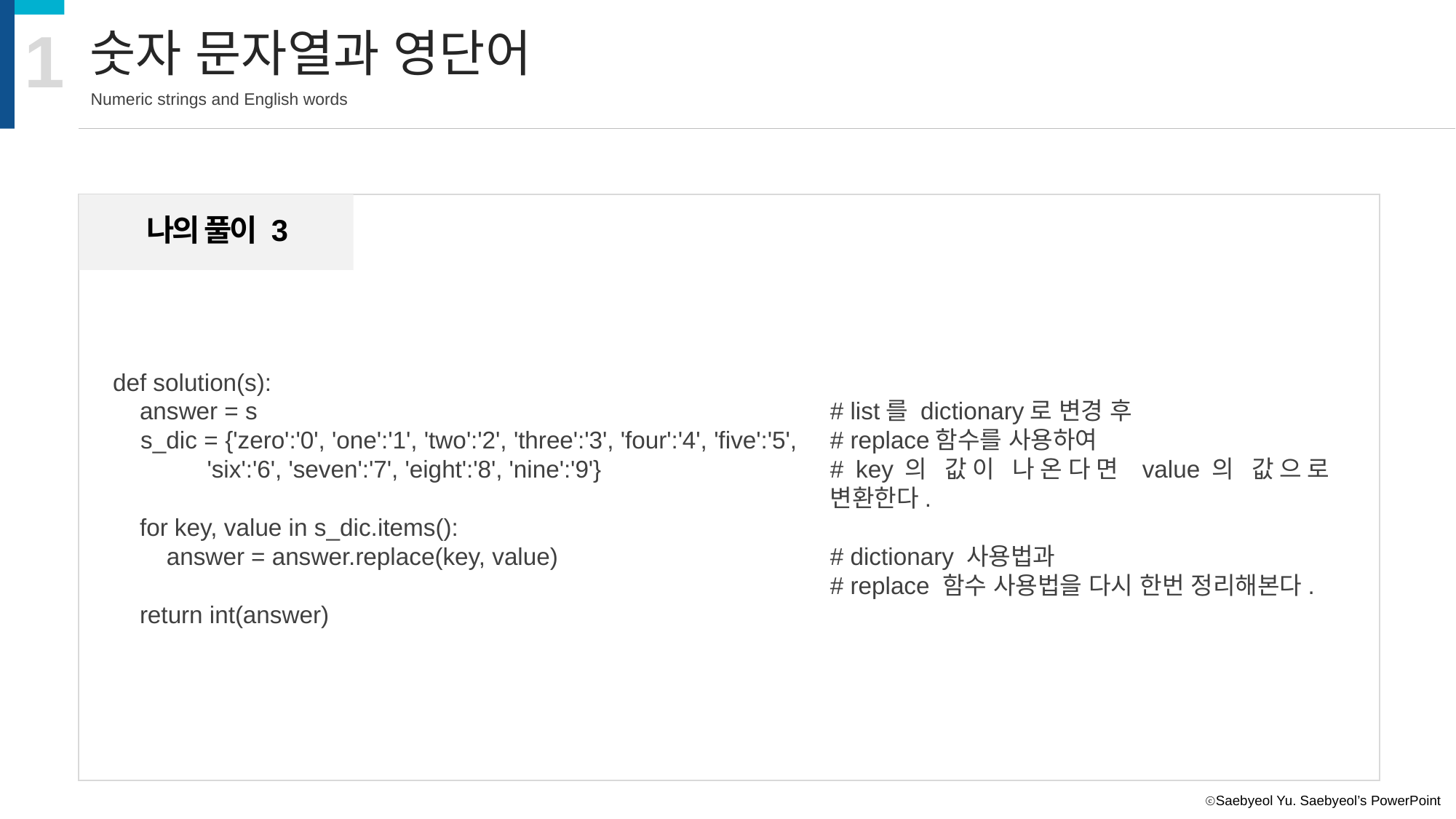

1
숫자 문자열과 영단어
Numeric strings and English words

나의 풀이 3
def solution(s):
    answer = s
    s_dic = {'zero':'0', 'one':'1', 'two':'2', 'three':'3', 'four':'4', 'five':'5',
              'six':'6', 'seven':'7', 'eight':'8', 'nine':'9'}

    for key, value in s_dic.items():
        answer = answer.replace(key, value)

    return int(answer)
# list를 dictionary로 변경 후
# replace함수를 사용하여
# key의 값이 나온다면 value의 값으로 변환한다.

# dictionary 사용법과
# replace 함수 사용법을 다시 한번 정리해본다.